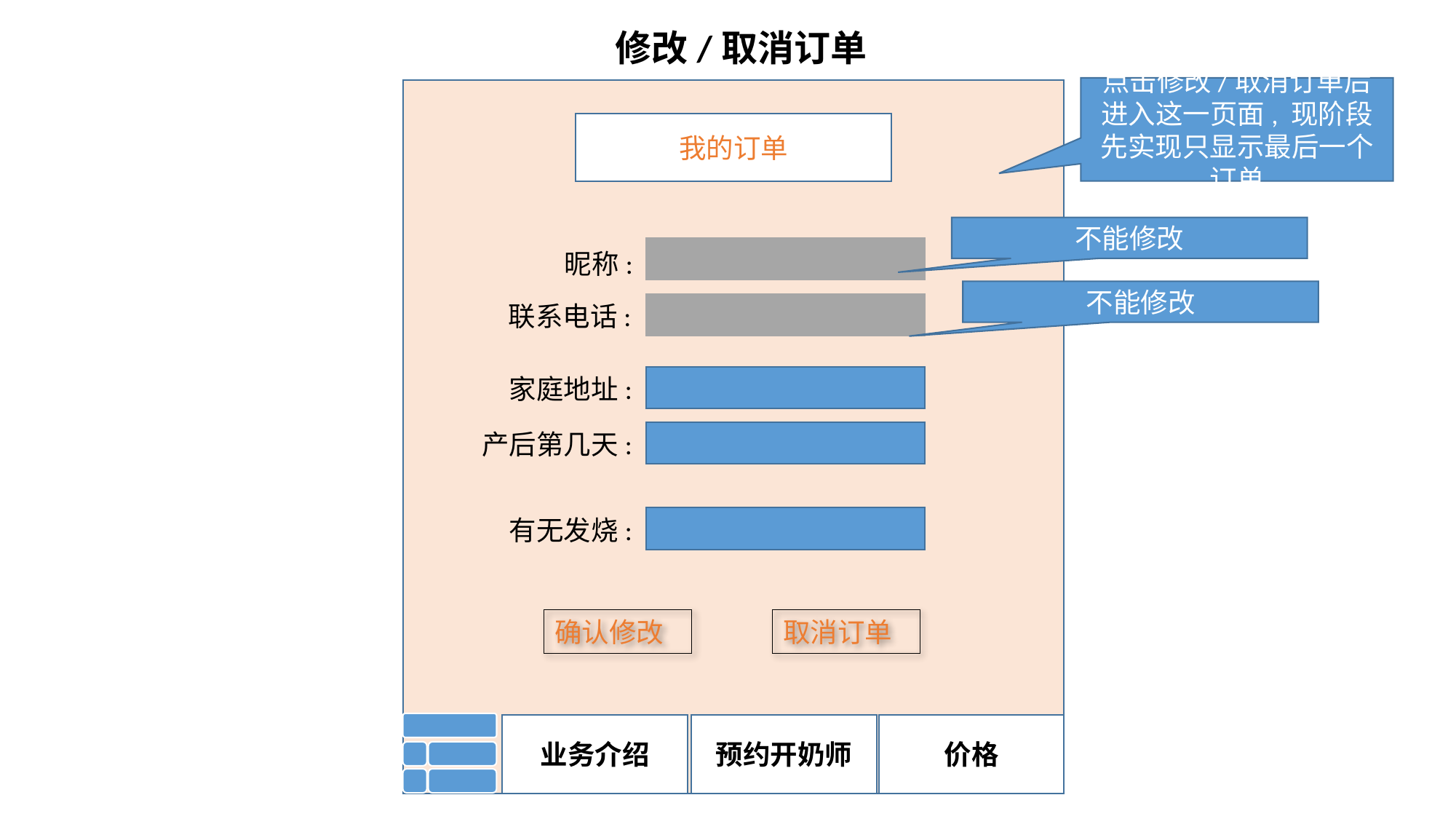

修改/取消订单
点击修改/取消订单后进入这一页面, 现阶段先实现只显示最后一个订单

我的订单
不能修改

昵称:

不能修改
联系电话:

家庭地址:

产后第几天:

有无发烧:
确认修改
取消订单

价格
预约开奶师
业务介绍